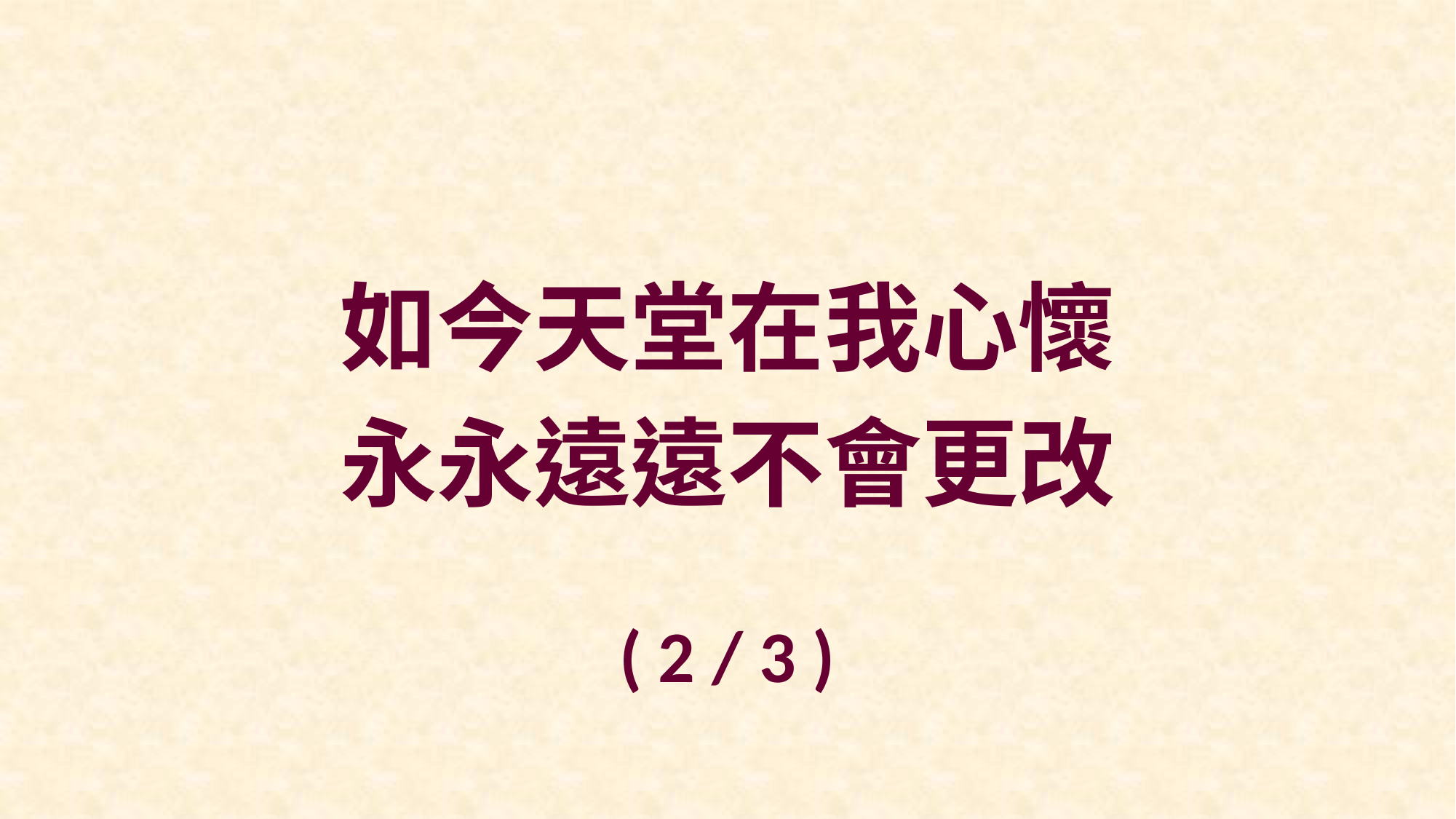

如今天堂在我心懷
永永遠遠不會更改
( 2 / 3 )